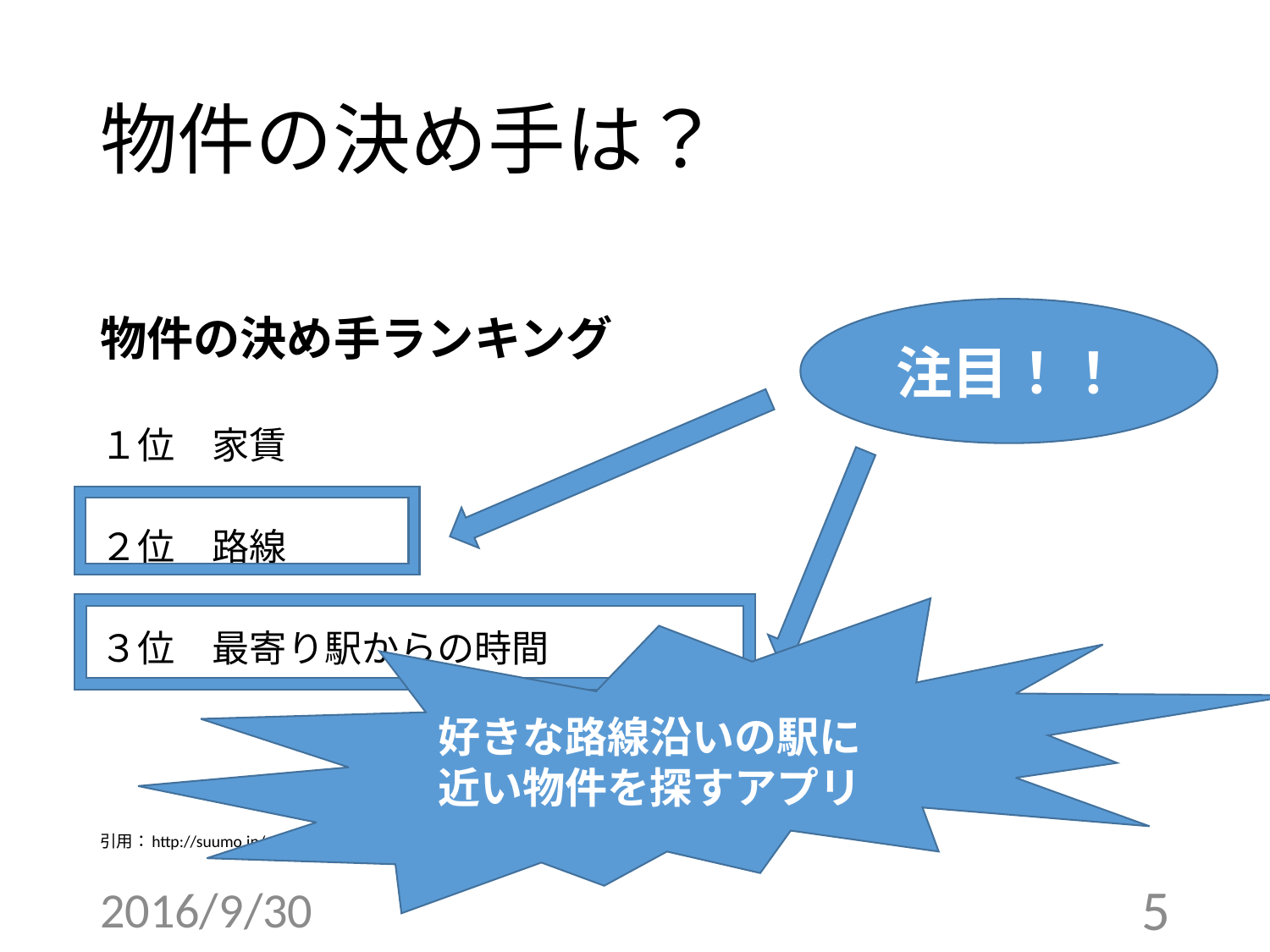

# 物件の決め手は？

物件の決め手ランキング

１位　家賃

２位　路線

３位　最寄り駅からの時間

引用：http://suumo.jp/edit/chintai/kimeteakirame_ranking/

注目！！

好きな路線沿いの駅に
近い物件を探すアプリ
2016/9/30
5